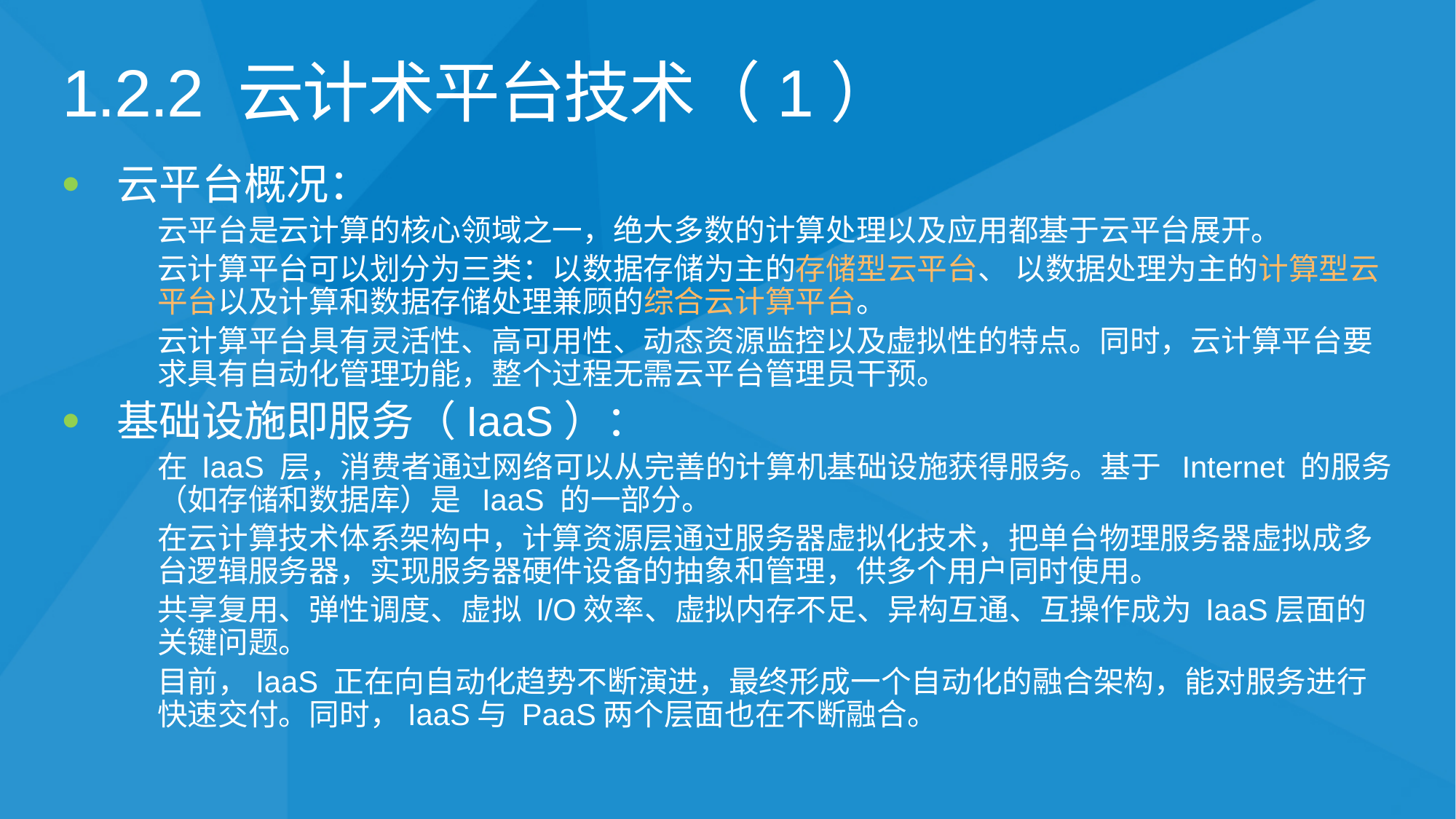

# 1.2.2 云计术平台技术（1）
云平台概况：
云平台是云计算的核心领域之一，绝大多数的计算处理以及应用都基于云平台展开。
云计算平台可以划分为三类：以数据存储为主的存储型云平台、 以数据处理为主的计算型云平台以及计算和数据存储处理兼顾的综合云计算平台。
云计算平台具有灵活性、高可用性、动态资源监控以及虚拟性的特点。同时，云计算平台要求具有自动化管理功能，整个过程无需云平台管理员干预。
基础设施即服务（IaaS）：
在 IaaS 层，消费者通过网络可以从完善的计算机基础设施获得服务。基于  Internet 的服务（如存储和数据库）是  IaaS 的一部分。
在云计算技术体系架构中，计算资源层通过服务器虚拟化技术，把单台物理服务器虚拟成多台逻辑服务器，实现服务器硬件设备的抽象和管理，供多个用户同时使用。
共享复用、弹性调度、虚拟 I/O效率、虚拟内存不足、异构互通、互操作成为 IaaS层面的关键问题。
目前，IaaS 正在向自动化趋势不断演进，最终形成一个自动化的融合架构，能对服务进行快速交付。同时，IaaS与 PaaS两个层面也在不断融合。